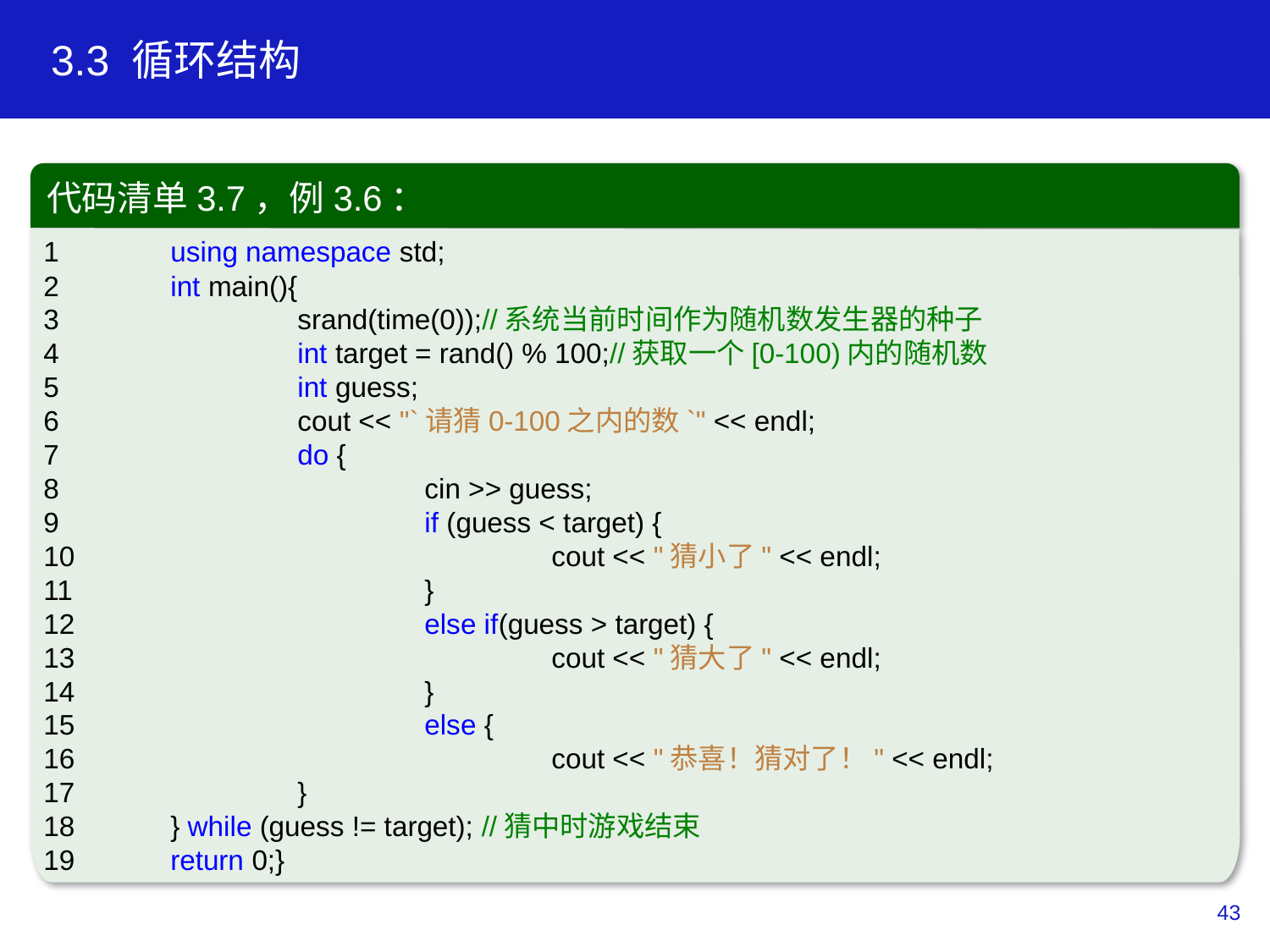

# 3.3 循环结构
代码清单3.7，例3.6：
1 	using namespace std;
2 	int main(){
3 		srand(time(0));//系统当前时间作为随机数发生器的种子
4 		int target = rand() % 100;//获取一个[0-100)内的随机数
5 		int guess;
6 		cout << "`请猜0-100之内的数`" << endl;
7 		do {
8 			cin >> guess;
9 			if (guess < target) {
10 				cout << "猜小了" << endl;
11 			}
12 			else if(guess > target) {
13 				cout << "猜大了" << endl;
14 			}
15 			else {
16 				cout << "恭喜！猜对了！" << endl;
17 		}
18 	} while (guess != target); //猜中时游戏结束
19 	return 0;}
43